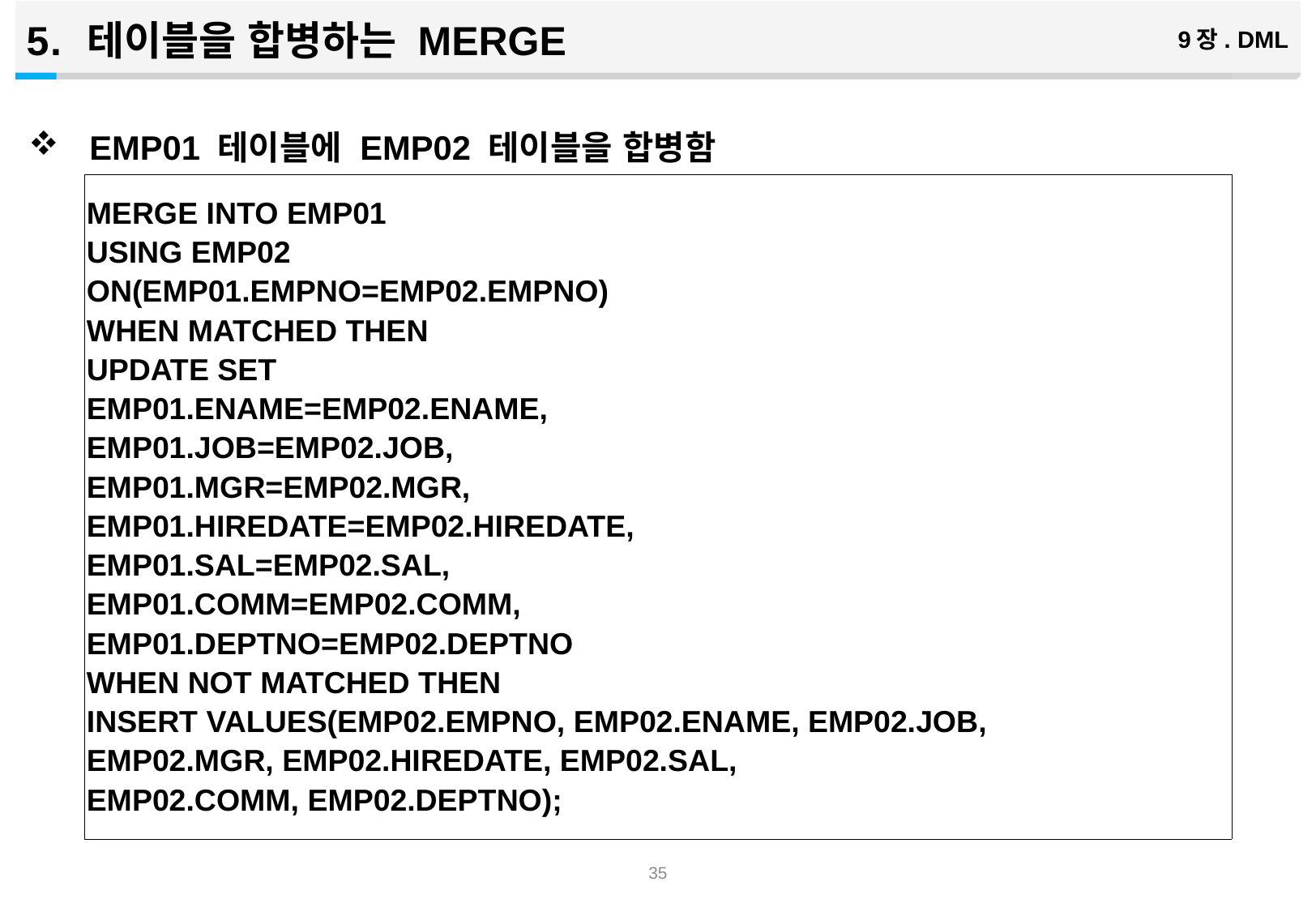

테이블을 합병하는 MERGE
9장. DML
EMP01 테이블에 EMP02 테이블을 합병함
| MERGE INTO EMP01 USING EMP02 ON(EMP01.EMPNO=EMP02.EMPNO) WHEN MATCHED THEN UPDATE SET EMP01.ENAME=EMP02.ENAME, EMP01.JOB=EMP02.JOB, EMP01.MGR=EMP02.MGR, EMP01.HIREDATE=EMP02.HIREDATE, EMP01.SAL=EMP02.SAL, EMP01.COMM=EMP02.COMM, EMP01.DEPTNO=EMP02.DEPTNO WHEN NOT MATCHED THEN INSERT VALUES(EMP02.EMPNO, EMP02.ENAME, EMP02.JOB, EMP02.MGR, EMP02.HIREDATE, EMP02.SAL, EMP02.COMM, EMP02.DEPTNO); |
| --- |
35